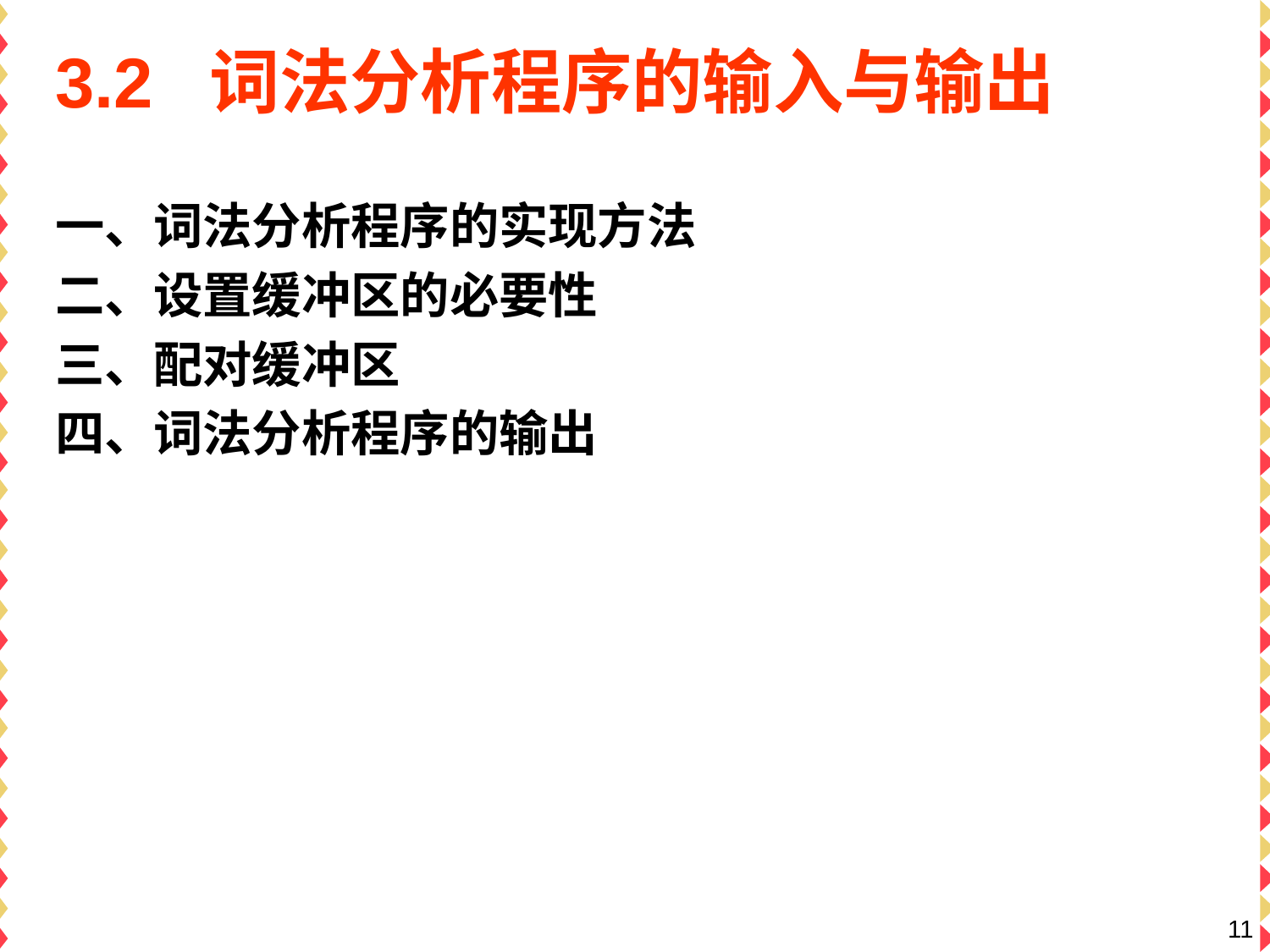

# 3.2  词法分析程序的输入与输出
一、词法分析程序的实现方法
二、设置缓冲区的必要性
三、配对缓冲区
四、词法分析程序的输出
11